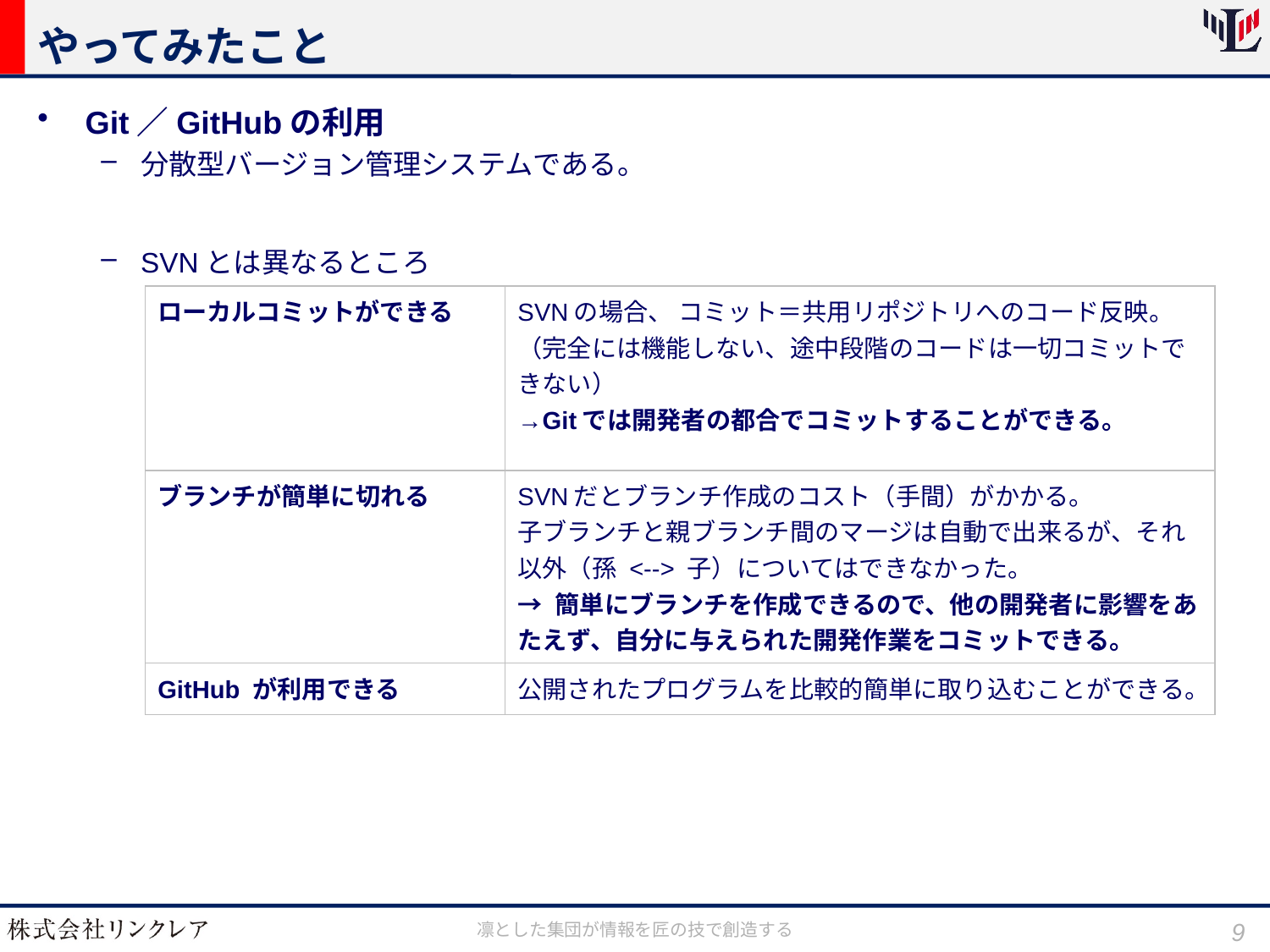

# やってみたこと
Git／GitHubの利用
分散型バージョン管理システムである。

SVNとは異なるところ

| ローカルコミットができる | SVNの場合、 コミット＝共用リポジトリへのコード反映。 （完全には機能しない、途中段階のコードは一切コミットできない） →Gitでは開発者の都合でコミットすることができる。 |
| --- | --- |
| ブランチが簡単に切れる | SVNだとブランチ作成のコスト（手間）がかかる。 子ブランチと親ブランチ間のマージは自動で出来るが、それ以外（孫 <--> 子）についてはできなかった。 → 簡単にブランチを作成できるので、他の開発者に影響をあたえず、自分に与えられた開発作業をコミットできる。 |
| GitHub が利用できる | 公開されたプログラムを比較的簡単に取り込むことができる。 |
9